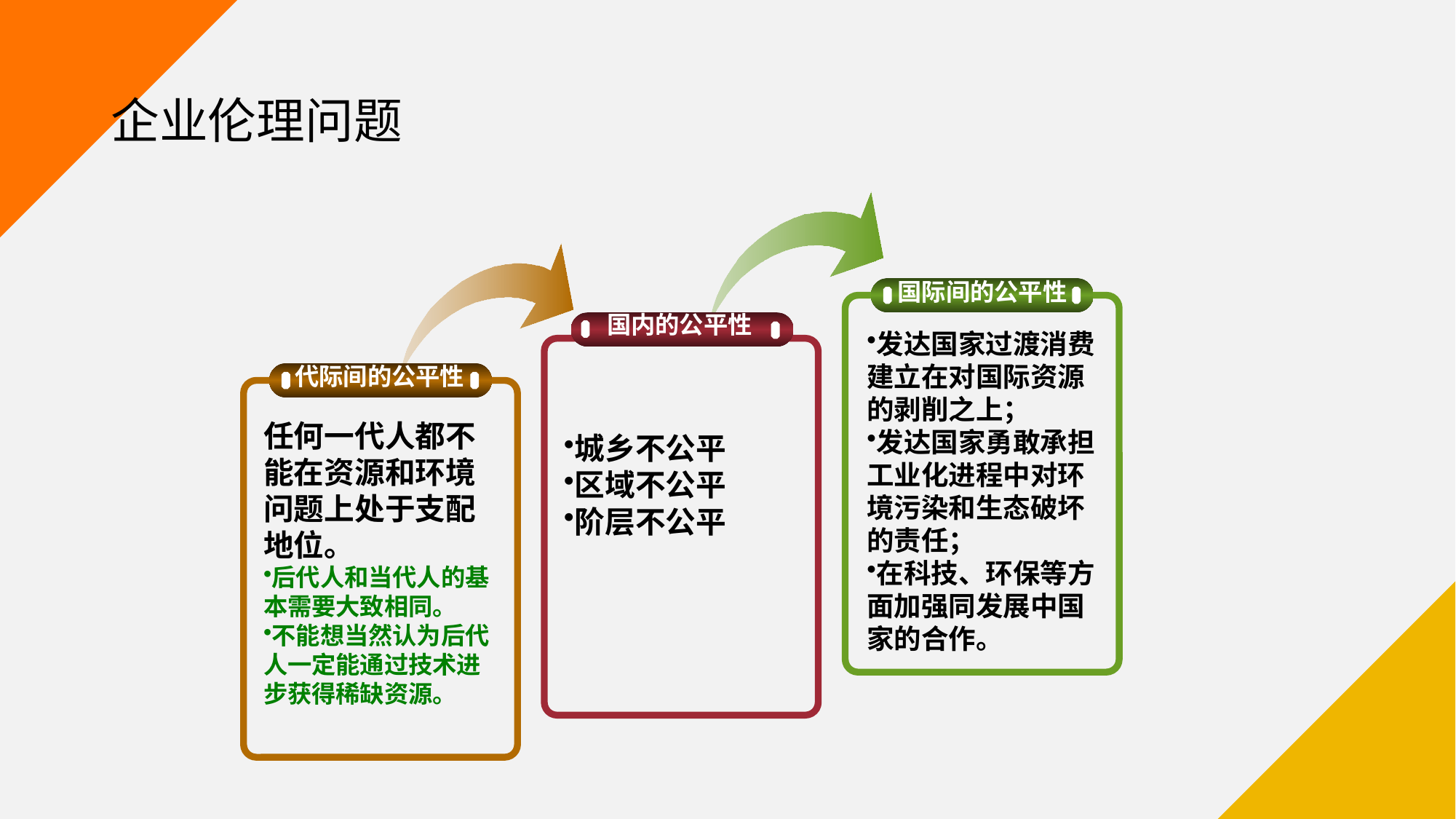

# 企业伦理问题

国际间的公平性

国内的公平性

发达国家过渡消费建立在对国际资源的剥削之上；
发达国家勇敢承担工业化进程中对环境污染和生态破坏的责任；
在科技、环保等方面加强同发展中国家的合作。

代际间的公平性

任何一代人都不能在资源和环境问题上处于支配地位。
后代人和当代人的基本需要大致相同。
不能想当然认为后代人一定能通过技术进步获得稀缺资源。
城乡不公平
区域不公平
阶层不公平